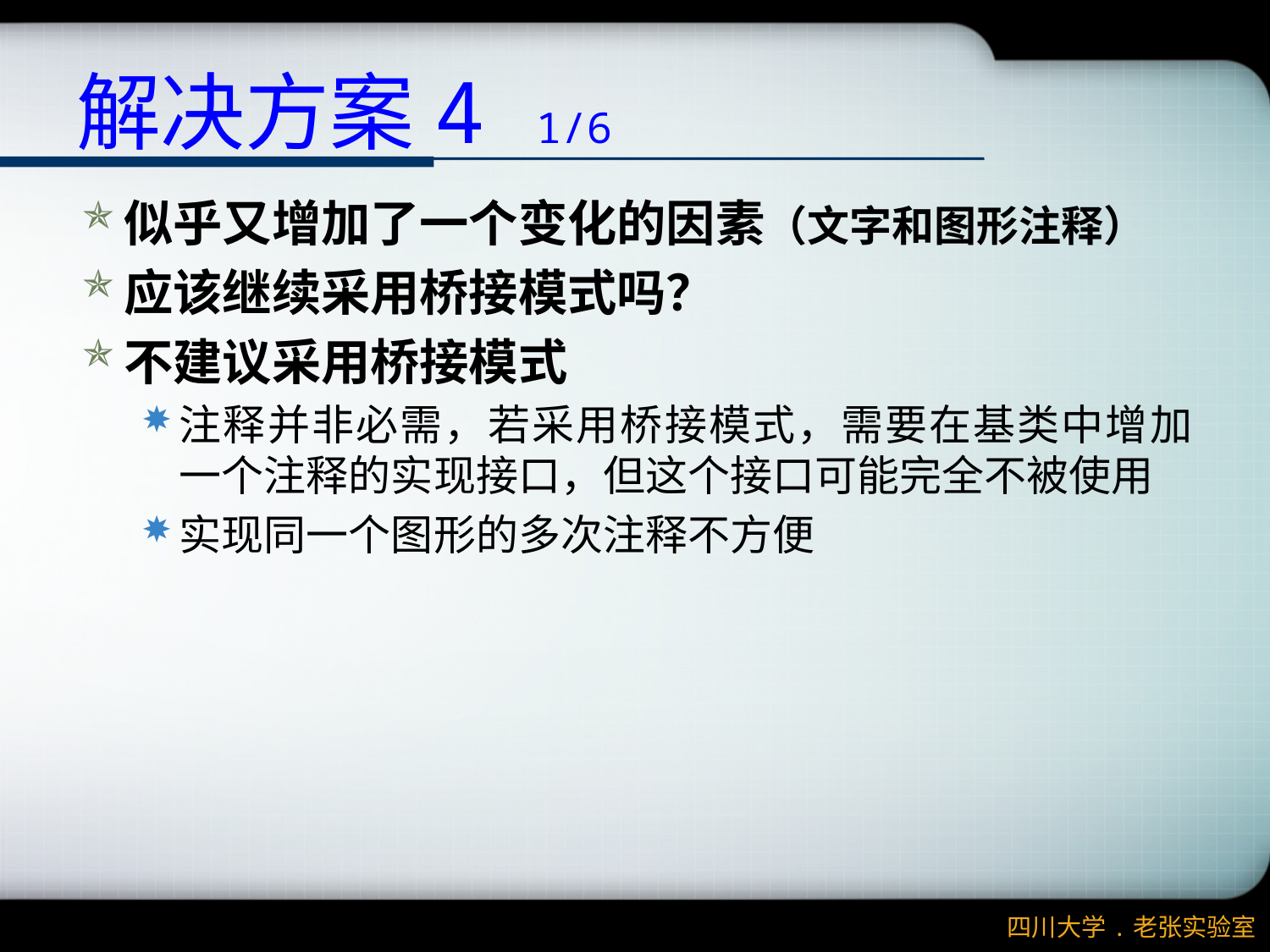

# 解决方案4 1/6
似乎又增加了一个变化的因素（文字和图形注释）
应该继续采用桥接模式吗？
不建议采用桥接模式
注释并非必需，若采用桥接模式，需要在基类中增加一个注释的实现接口，但这个接口可能完全不被使用
实现同一个图形的多次注释不方便